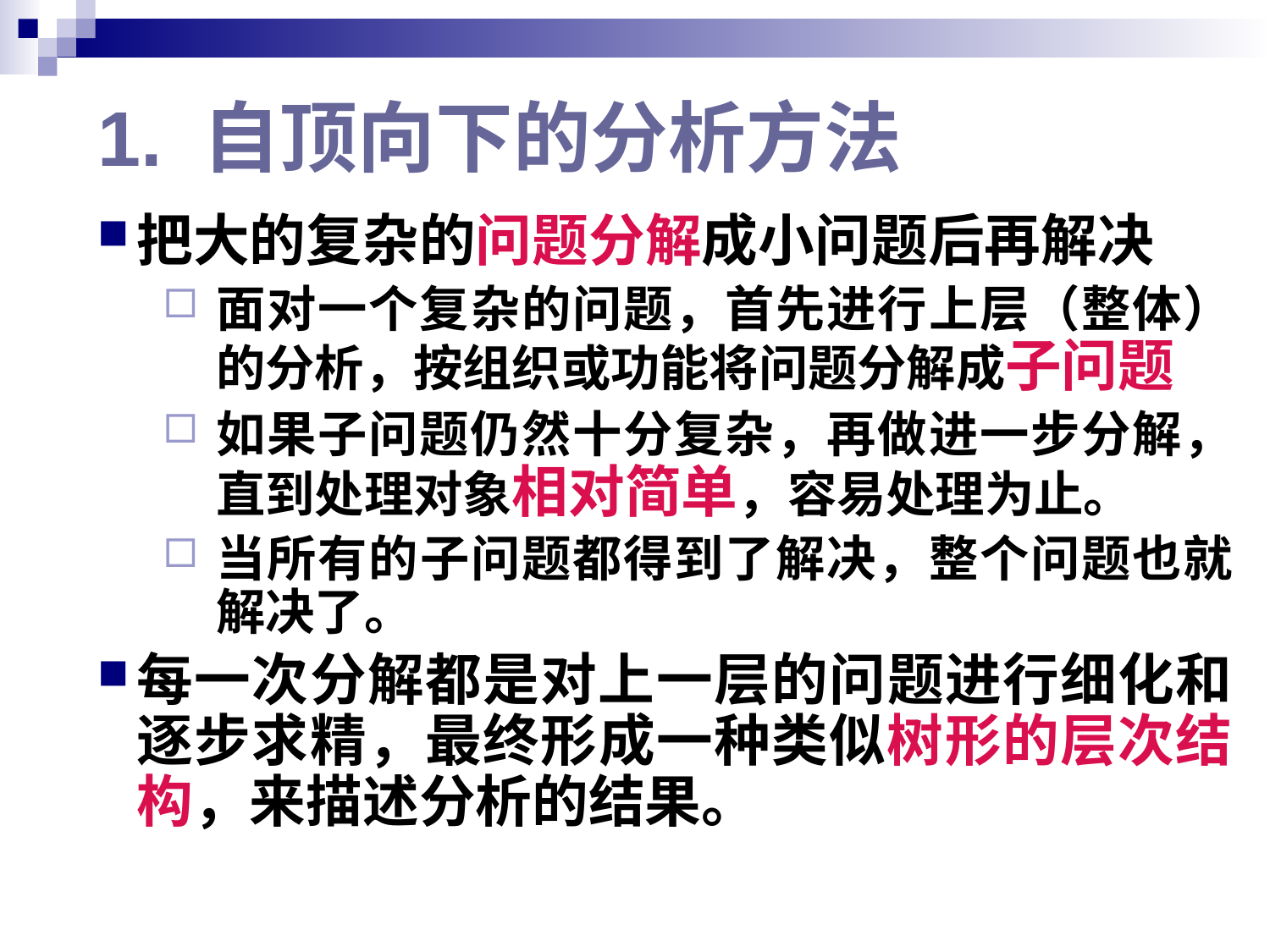

# 1. 自顶向下的分析方法
把大的复杂的问题分解成小问题后再解决
面对一个复杂的问题，首先进行上层（整体）的分析，按组织或功能将问题分解成子问题
如果子问题仍然十分复杂，再做进一步分解，直到处理对象相对简单，容易处理为止。
当所有的子问题都得到了解决，整个问题也就解决了。
每一次分解都是对上一层的问题进行细化和逐步求精，最终形成一种类似树形的层次结构，来描述分析的结果。